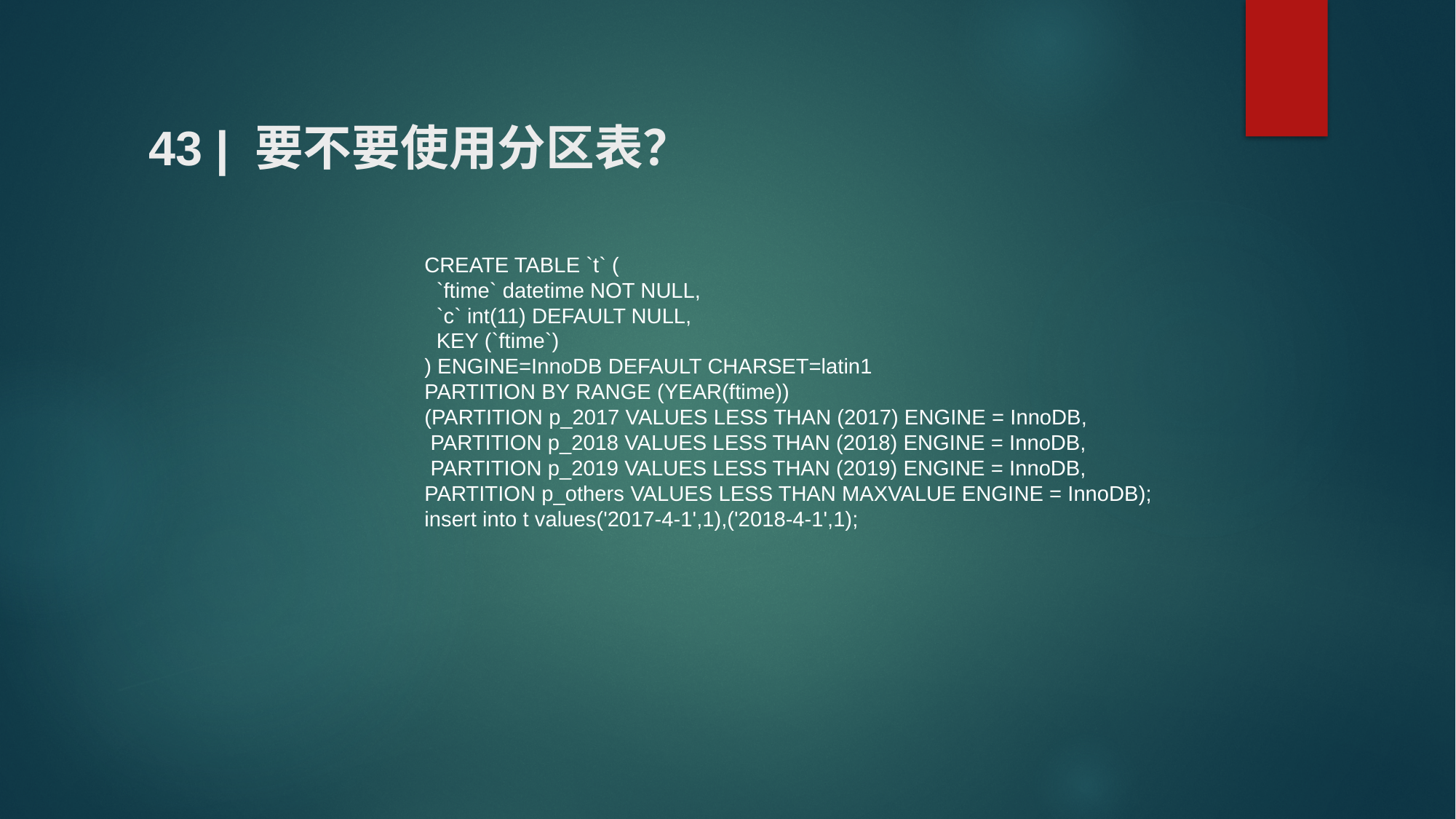

# 43 | 要不要使用分区表？
CREATE TABLE `t` (
  `ftime` datetime NOT NULL,
  `c` int(11) DEFAULT NULL,
  KEY (`ftime`)
) ENGINE=InnoDB DEFAULT CHARSET=latin1
PARTITION BY RANGE (YEAR(ftime))
(PARTITION p_2017 VALUES LESS THAN (2017) ENGINE = InnoDB,
 PARTITION p_2018 VALUES LESS THAN (2018) ENGINE = InnoDB,
 PARTITION p_2019 VALUES LESS THAN (2019) ENGINE = InnoDB,
PARTITION p_others VALUES LESS THAN MAXVALUE ENGINE = InnoDB);
insert into t values('2017-4-1',1),('2018-4-1',1);